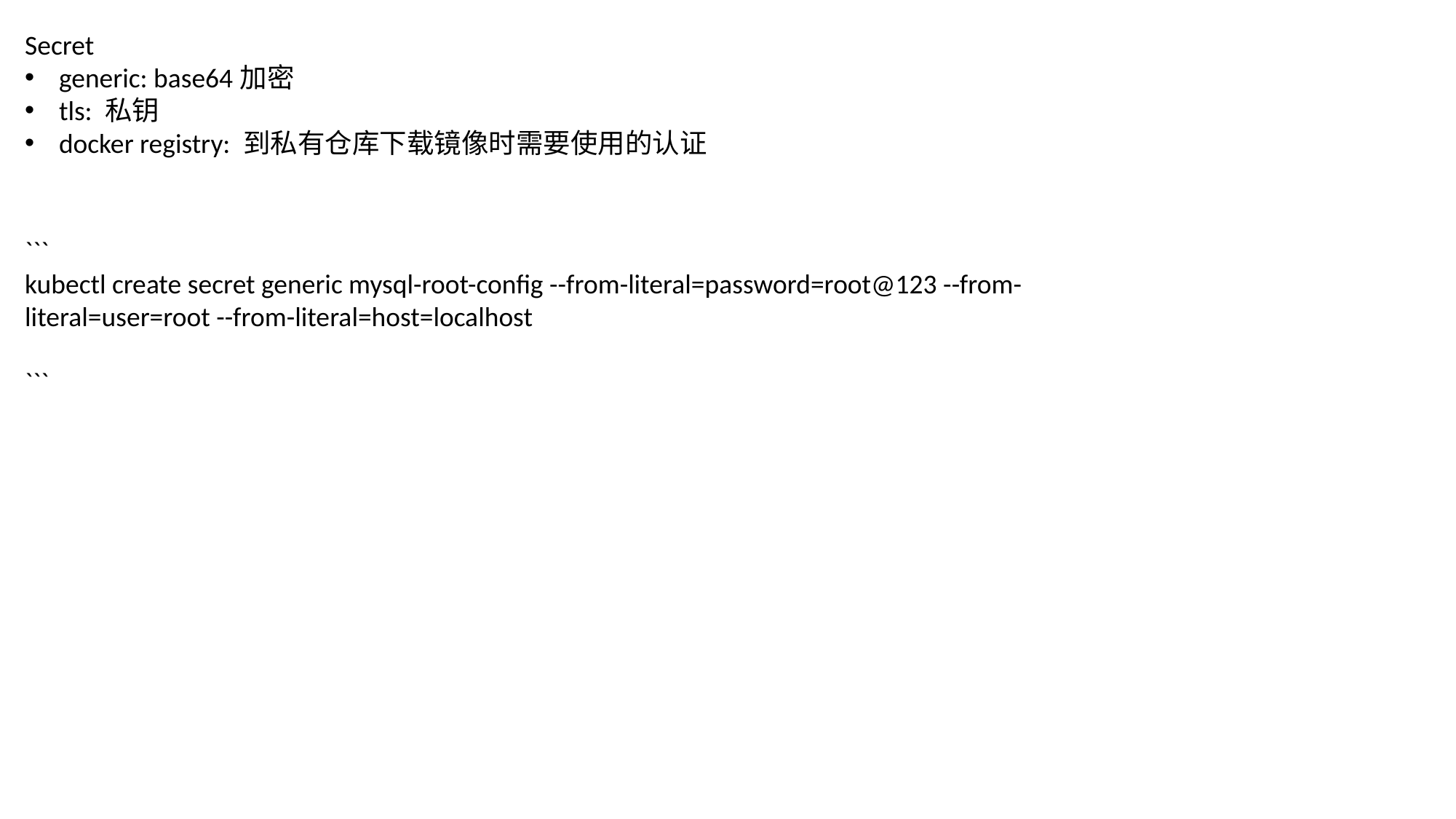

Secret
generic: base64加密
tls: 私钥
docker registry: 到私有仓库下载镜像时需要使用的认证
```
kubectl create secret generic mysql-root-config --from-literal=password=root@123 --from-literal=user=root --from-literal=host=localhost

```